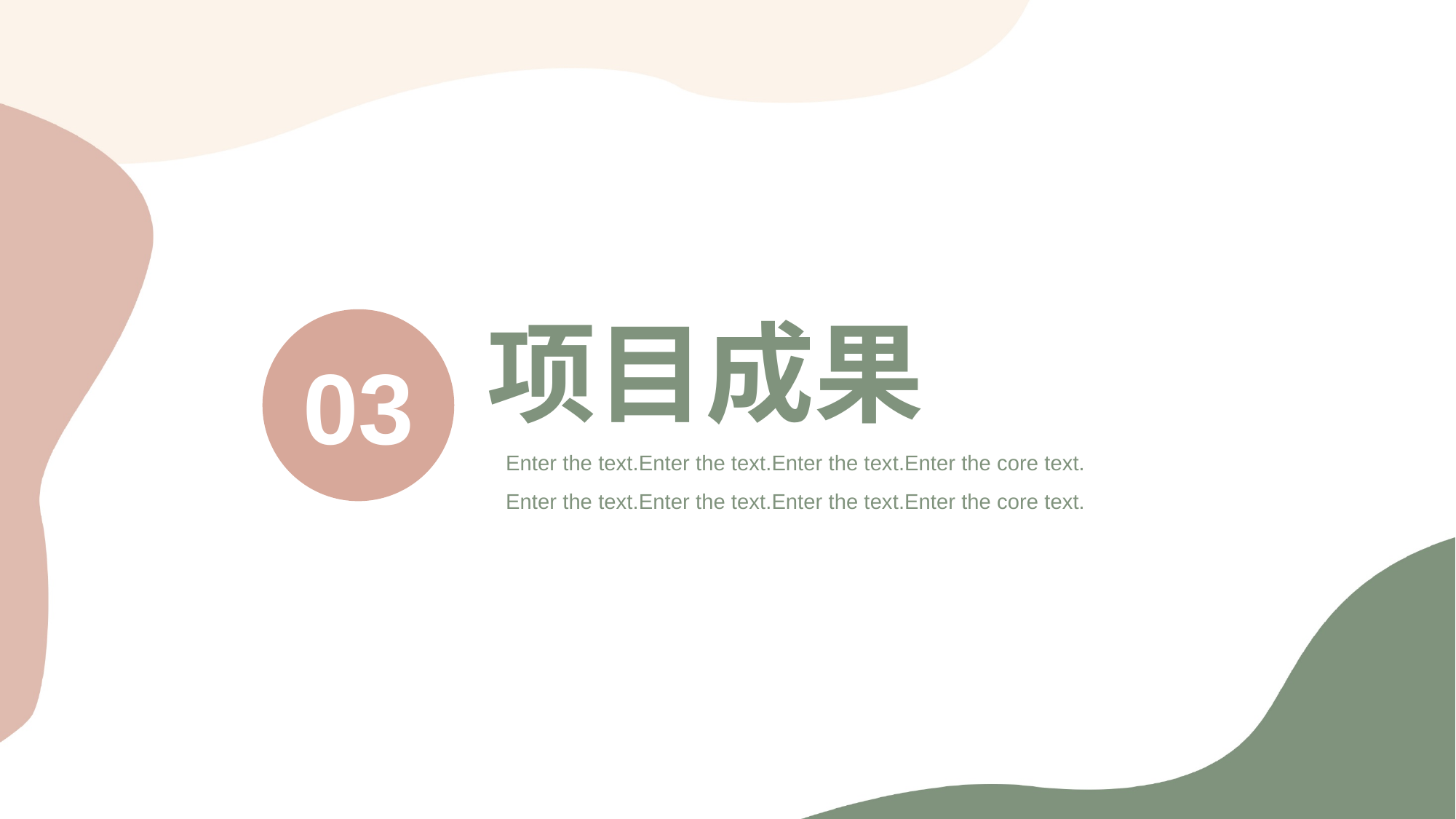

项目成果

03
Enter the text.Enter the text.Enter the text.Enter the core text.
Enter the text.Enter the text.Enter the text.Enter the core text.